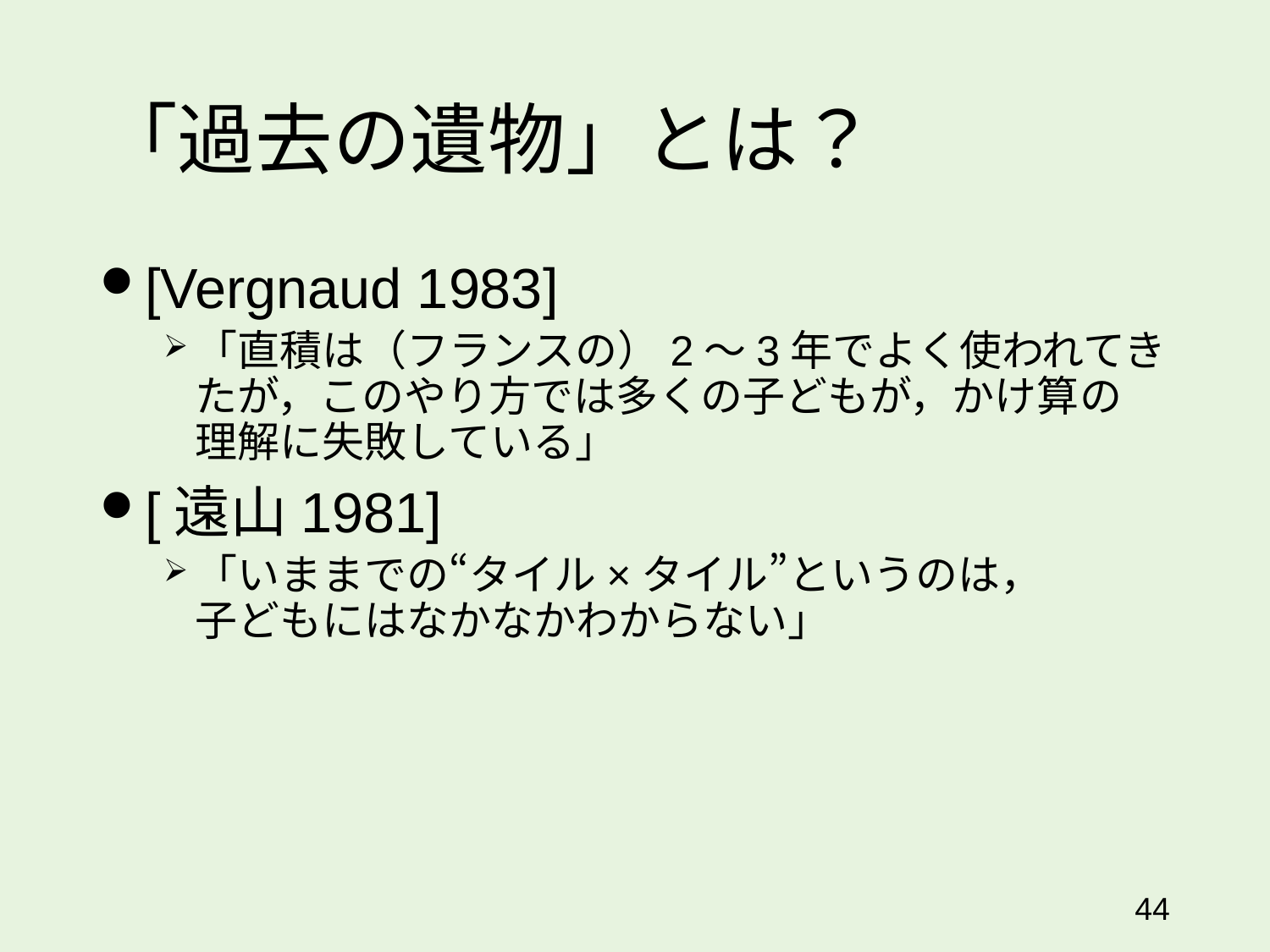

# 「過去の遺物」とは？
[Vergnaud 1983]
「直積は（フランスの）2～3年でよく使われてきたが，このやり方では多くの子どもが，かけ算の
理解に失敗している」
[遠山1981]
「いままでの“タイル×タイル”というのは，
子どもにはなかなかわからない」
44